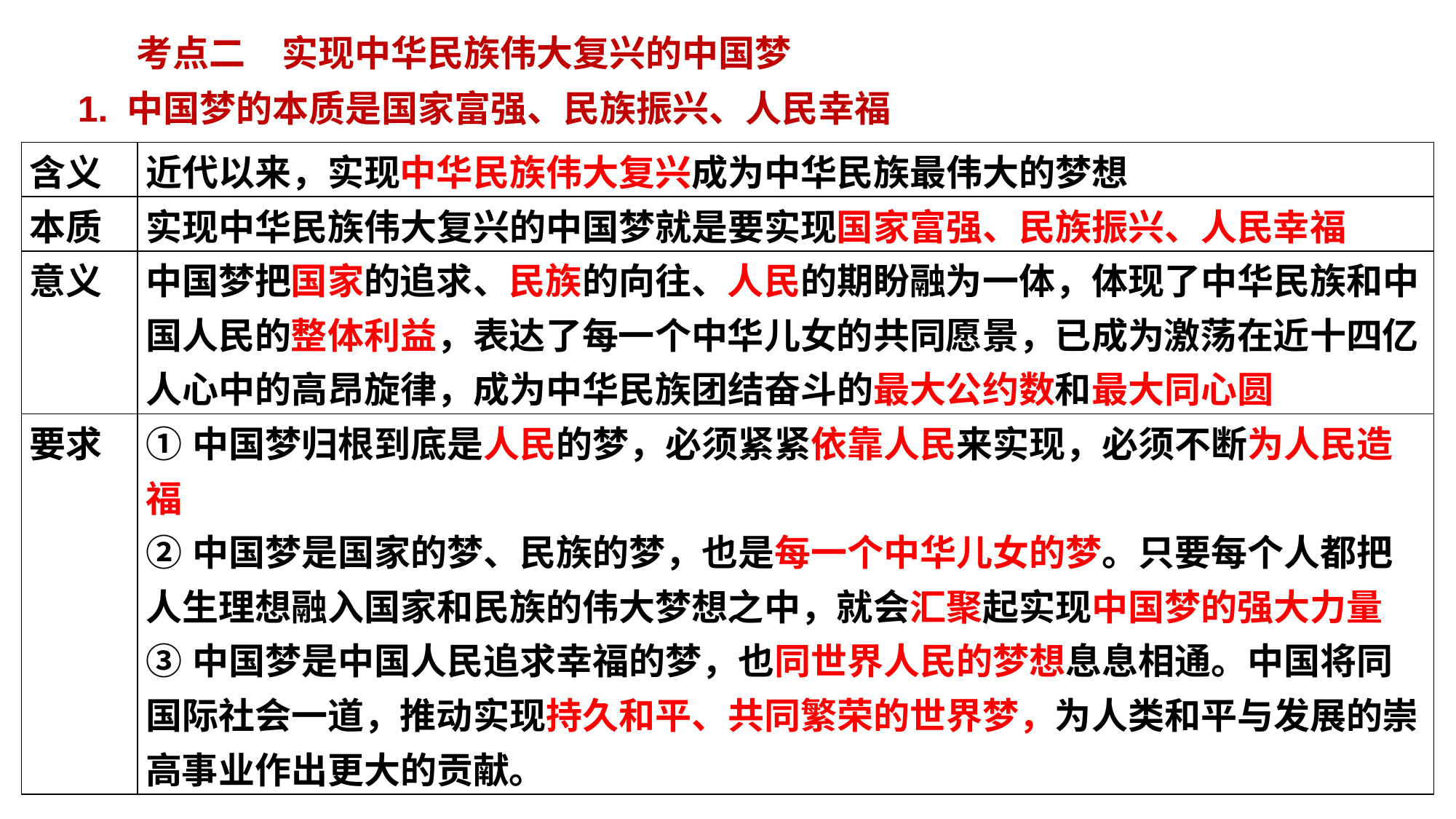

考点二　实现中华民族伟大复兴的中国梦
1. 中国梦的本质是国家富强、民族振兴、人民幸福

| 含义 | 近代以来，实现中华民族伟大复兴成为中华民族最伟大的梦想 |
| --- | --- |
| 本质 | 实现中华民族伟大复兴的中国梦就是要实现国家富强、民族振兴、人民幸福 |
| 意义 | 中国梦把国家的追求、民族的向往、人民的期盼融为一体，体现了中华民族和中国人民的整体利益，表达了每一个中华儿女的共同愿景，已成为激荡在近十四亿人心中的高昂旋律，成为中华民族团结奋斗的最大公约数和最大同心圆 |
| 要求 | ①中国梦归根到底是人民的梦，必须紧紧依靠人民来实现，必须不断为人民造福 ②中国梦是国家的梦、民族的梦，也是每一个中华儿女的梦。只要每个人都把人生理想融入国家和民族的伟大梦想之中，就会汇聚起实现中国梦的强大力量 ③中国梦是中国人民追求幸福的梦，也同世界人民的梦想息息相通。中国将同国际社会一道，推动实现持久和平、共同繁荣的世界梦，为人类和平与发展的崇高事业作出更大的贡献。 |